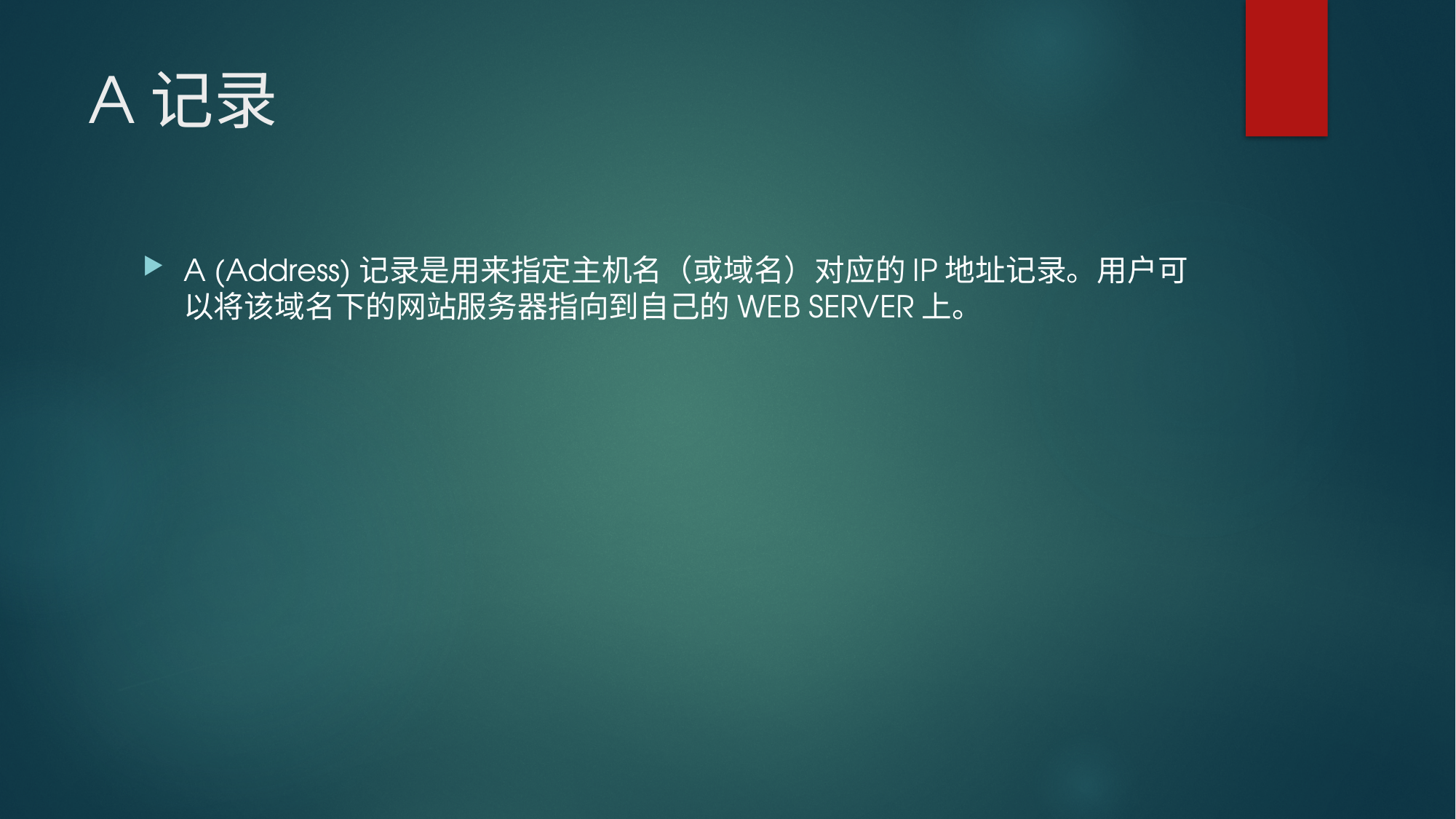

# A记录
A (Address)记录是用来指定主机名（或域名）对应的IP地址记录。用户可以将该域名下的网站服务器指向到自己的WEB SERVER上。